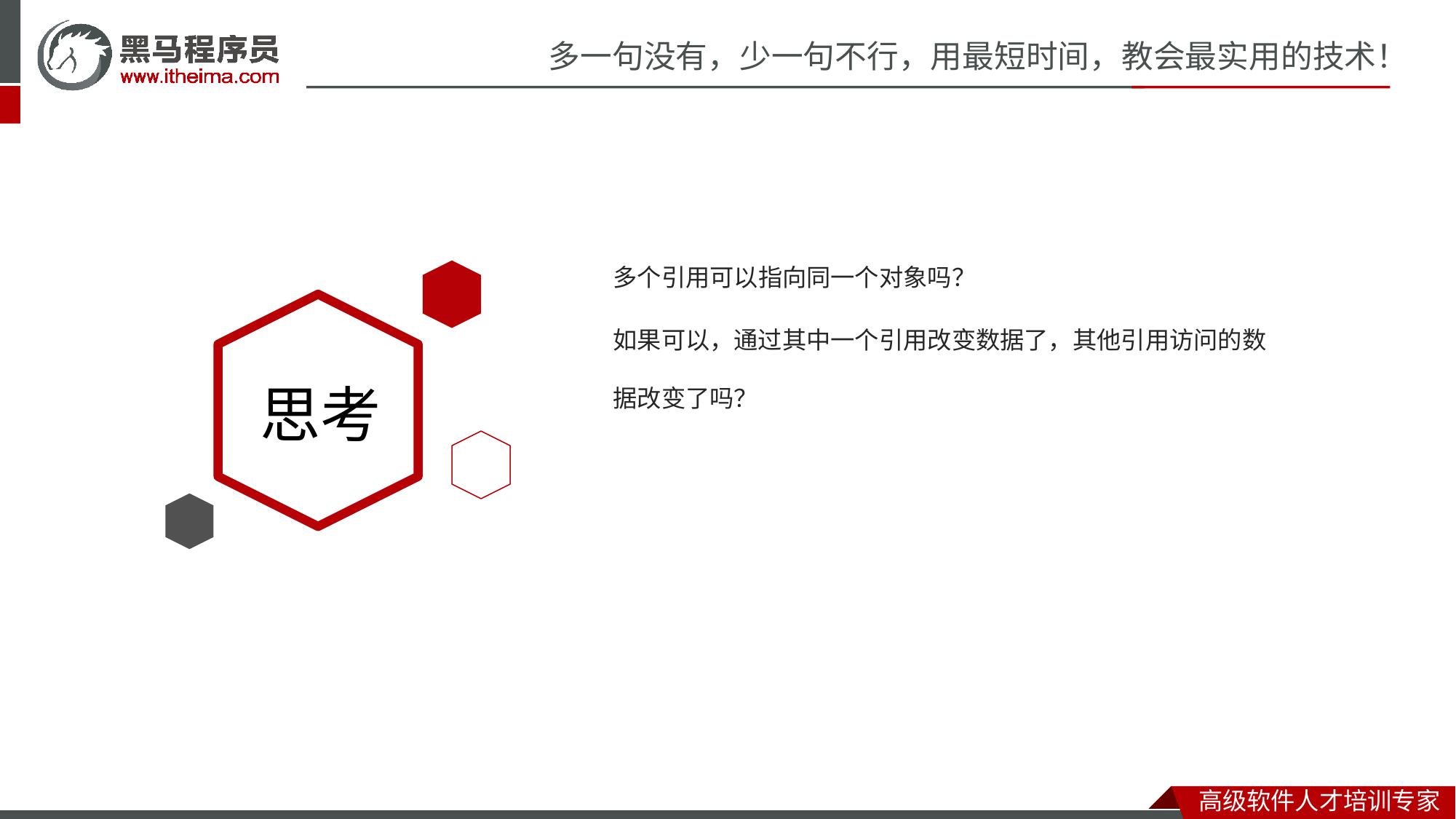

多个引用可以指向同一个对象吗？
如果可以，通过其中一个引用改变数据了，其他引用访问的数据改变了吗？